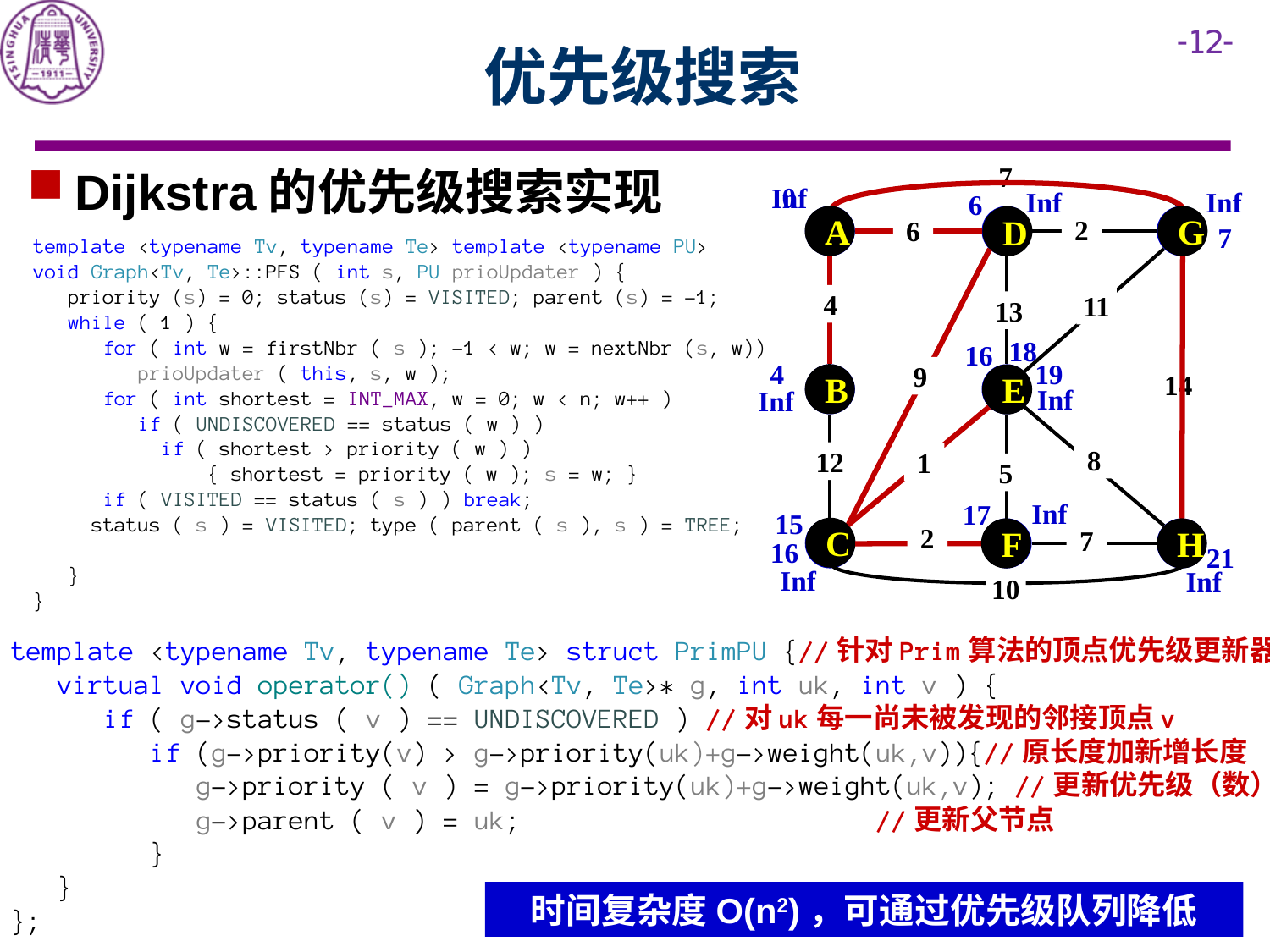

# 优先级搜索
Dijkstra的优先级搜索实现
7
0
Inf

Inf
Inf

6
A
A
D
G
G
D
2
6
7
template <typename Tv, typename Te> template <typename PU>
void Graph<Tv, Te>::PFS ( int s, PU prioUpdater ) {
   priority (s) = 0; status (s) = VISITED; parent (s) = -1;
   while ( 1 ) {
      for ( int w = firstNbr ( s ); -1 < w; w = nextNbr (s, w))
         prioUpdater ( this, s, w );
      for ( int shortest = INT_MAX, w = 0; w < n; w++ )
         if ( UNDISCOVERED == status ( w ) )
           if ( shortest > priority ( w ) )
               { shortest = priority ( w ); s = w; }
      if ( VISITED == status ( s ) ) break;
     status ( s ) = VISITED; type ( parent ( s ), s ) = TREE;
   }
}
4
11
13
18
16
4
19
9
B
B
E
E
14
Inf
Inf
8
12
1
5
Inf
17
15
C
C
F
H
F
H
2
7
16
21

Inf
Inf
10
template <typename Tv, typename Te> struct PrimPU {//针对Prim算法的顶点优先级更新器
   virtual void operator() ( Graph<Tv, Te>* g, int uk, int v ) {
      if ( g->status ( v ) == UNDISCOVERED ) //对uk每一尚未被发现的邻接顶点v
         if (g->priority(v) > g->priority(uk)+g->weight(uk,v)){//原长度加新增长度
            g->priority ( v ) = g->priority(uk)+g->weight(uk,v); //更新优先级（数）
            g->parent ( v ) = uk;                       //更新父节点
         }
   }
};
时间复杂度O(n2)，可通过优先级队列降低